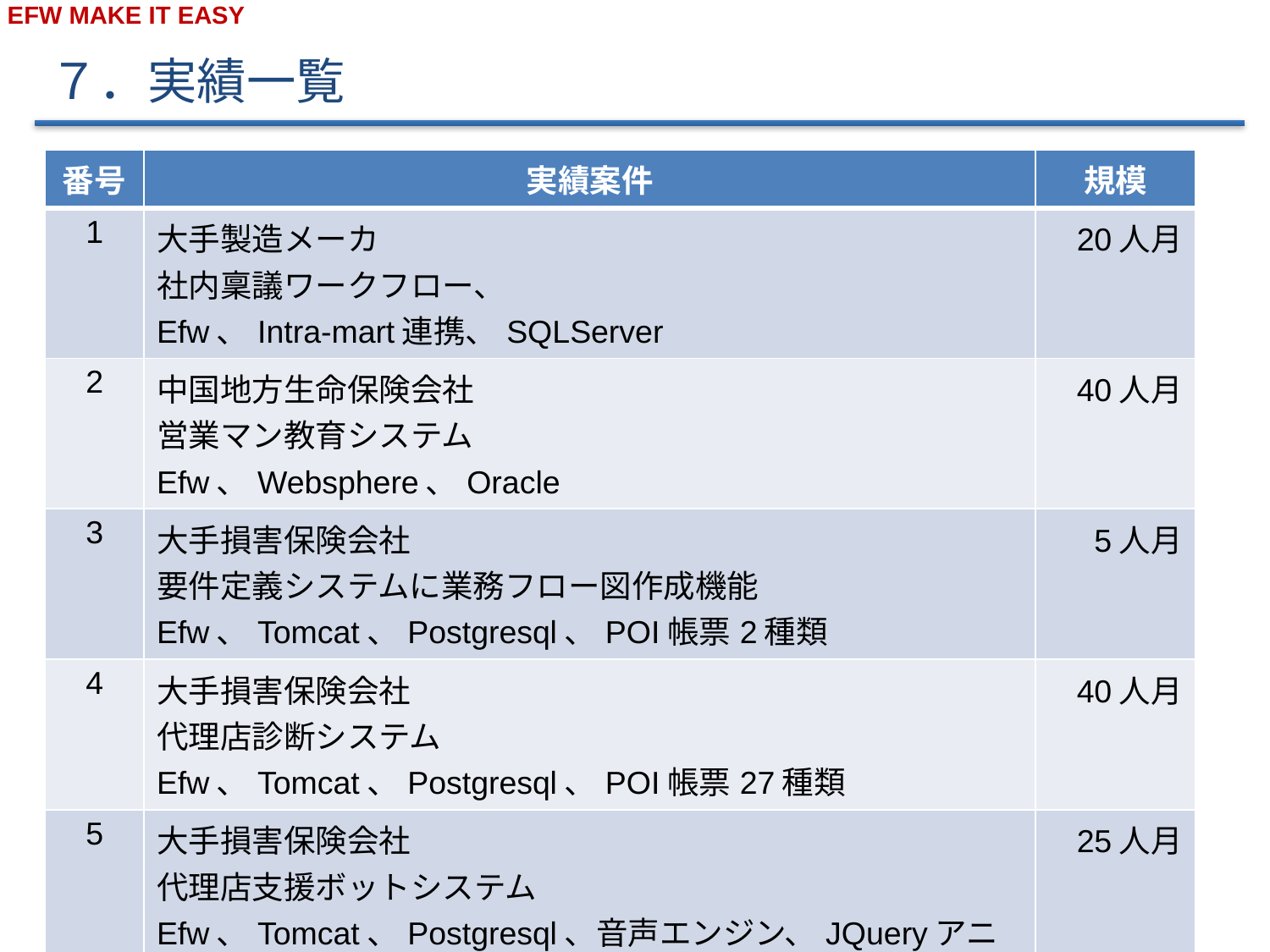

７．実績一覧
| 番号 | 実績案件 | 規模 |
| --- | --- | --- |
| 1 | 大手製造メーカ 社内稟議ワークフロー、 Efw、Intra-mart連携、SQLServer | 20人月 |
| 2 | 中国地方生命保険会社 営業マン教育システム Efw、Websphere、Oracle | 40人月 |
| 3 | 大手損害保険会社 要件定義システムに業務フロー図作成機能 Efw、Tomcat、Postgresql、POI帳票2種類 | 5人月 |
| 4 | 大手損害保険会社 代理店診断システム Efw、Tomcat、Postgresql、POI帳票27種類 | 40人月 |
| 5 | 大手損害保険会社 代理店支援ボットシステム Efw、Tomcat、Postgresql、音声エンジン、JQueryアニメ | 25人月 |